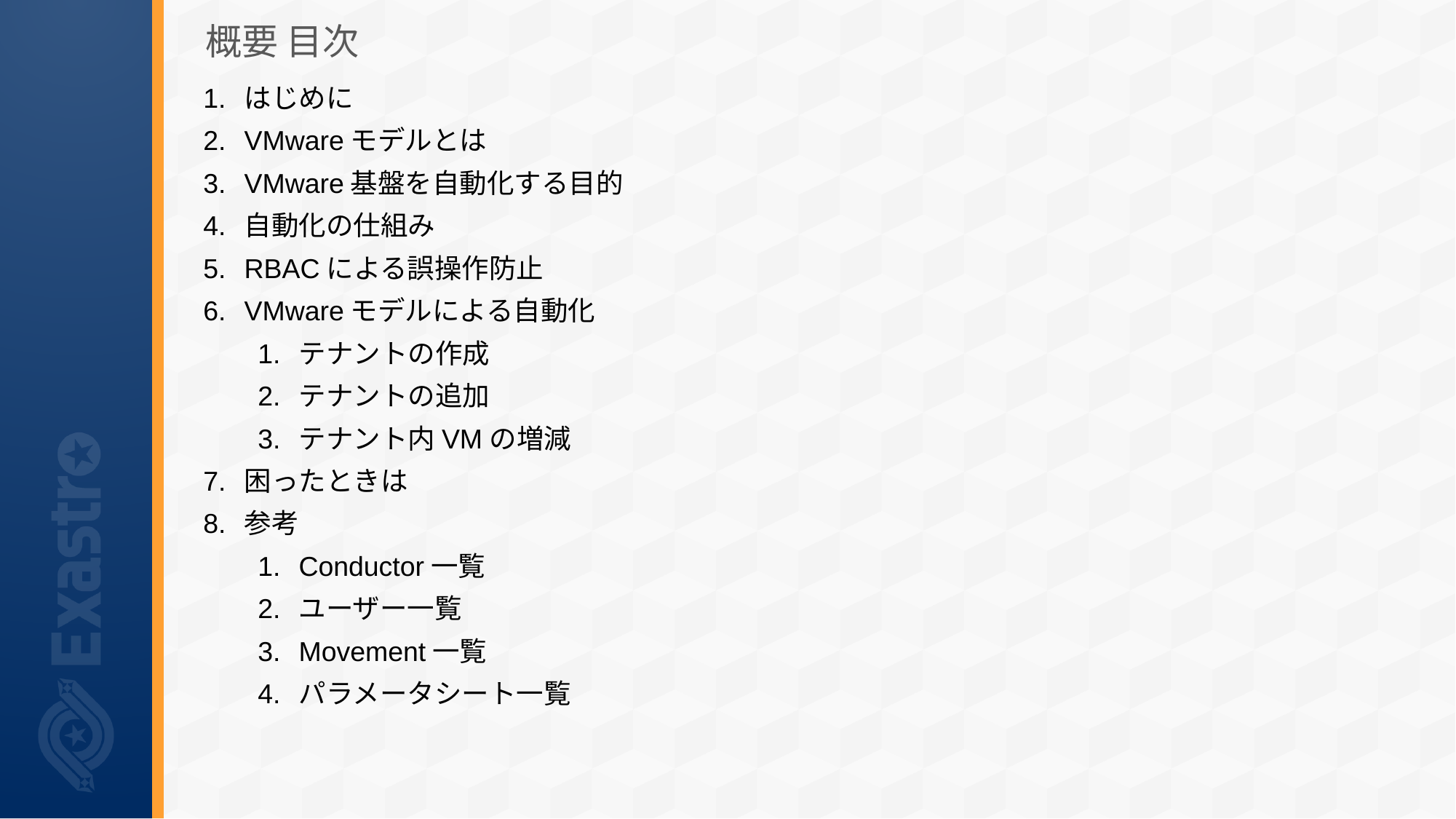

# 概要 目次
はじめに
VMwareモデルとは
VMware基盤を自動化する目的
自動化の仕組み
RBACによる誤操作防止
VMwareモデルによる自動化
テナントの作成
テナントの追加
テナント内VMの増減
困ったときは
参考
Conductor一覧
ユーザー一覧
Movement一覧
パラメータシート一覧